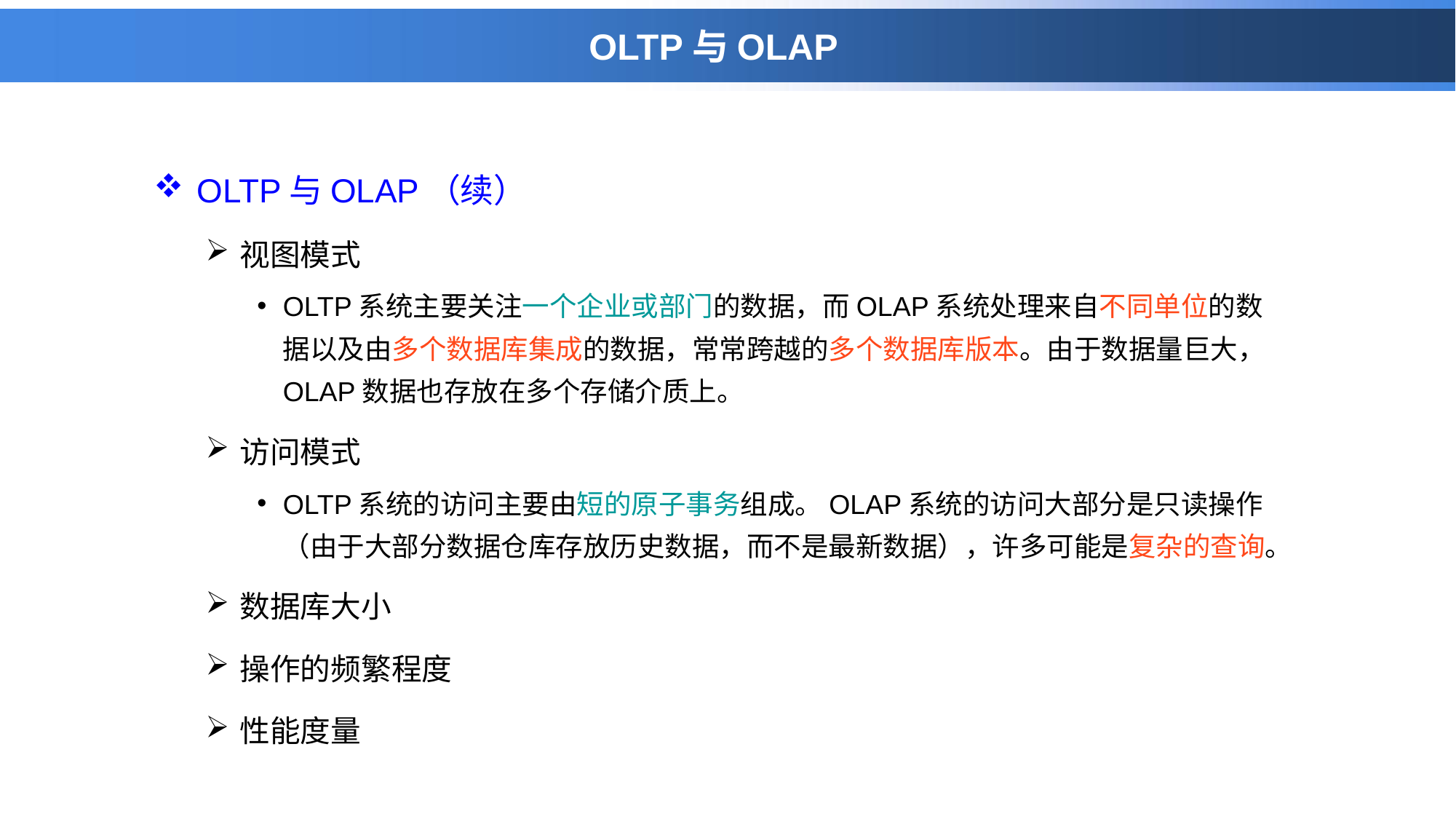

# OLTP与OLAP
OLTP与OLAP（续）
视图模式
OLTP系统主要关注一个企业或部门的数据，而OLAP系统处理来自不同单位的数据以及由多个数据库集成的数据，常常跨越的多个数据库版本。由于数据量巨大，OLAP数据也存放在多个存储介质上。
访问模式
OLTP系统的访问主要由短的原子事务组成。OLAP系统的访问大部分是只读操作（由于大部分数据仓库存放历史数据，而不是最新数据），许多可能是复杂的查询。
数据库大小
操作的频繁程度
性能度量